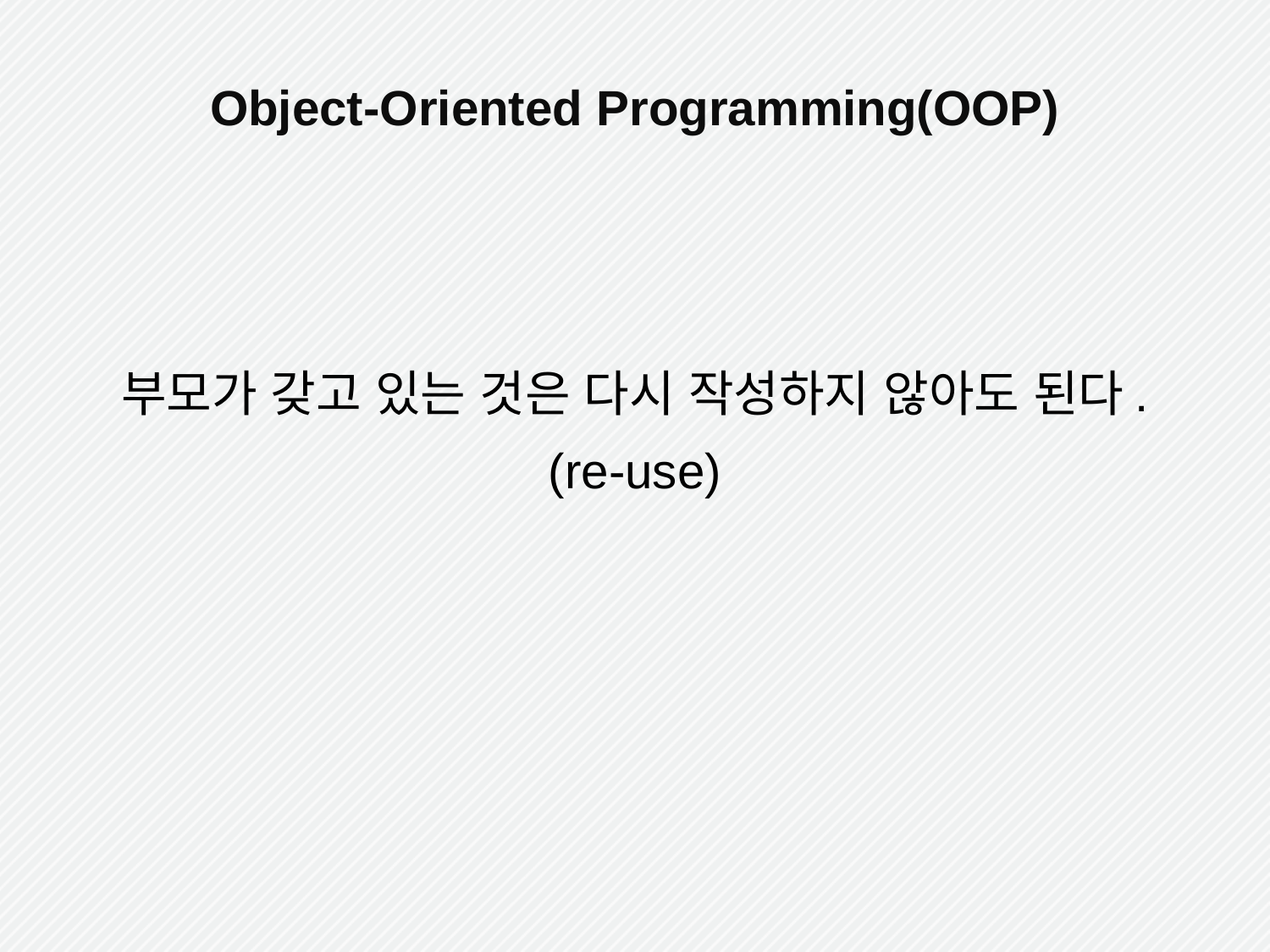

Object-Oriented Programming(OOP)

부모가 갖고 있는 것은 다시 작성하지 않아도 된다.
(re-use)